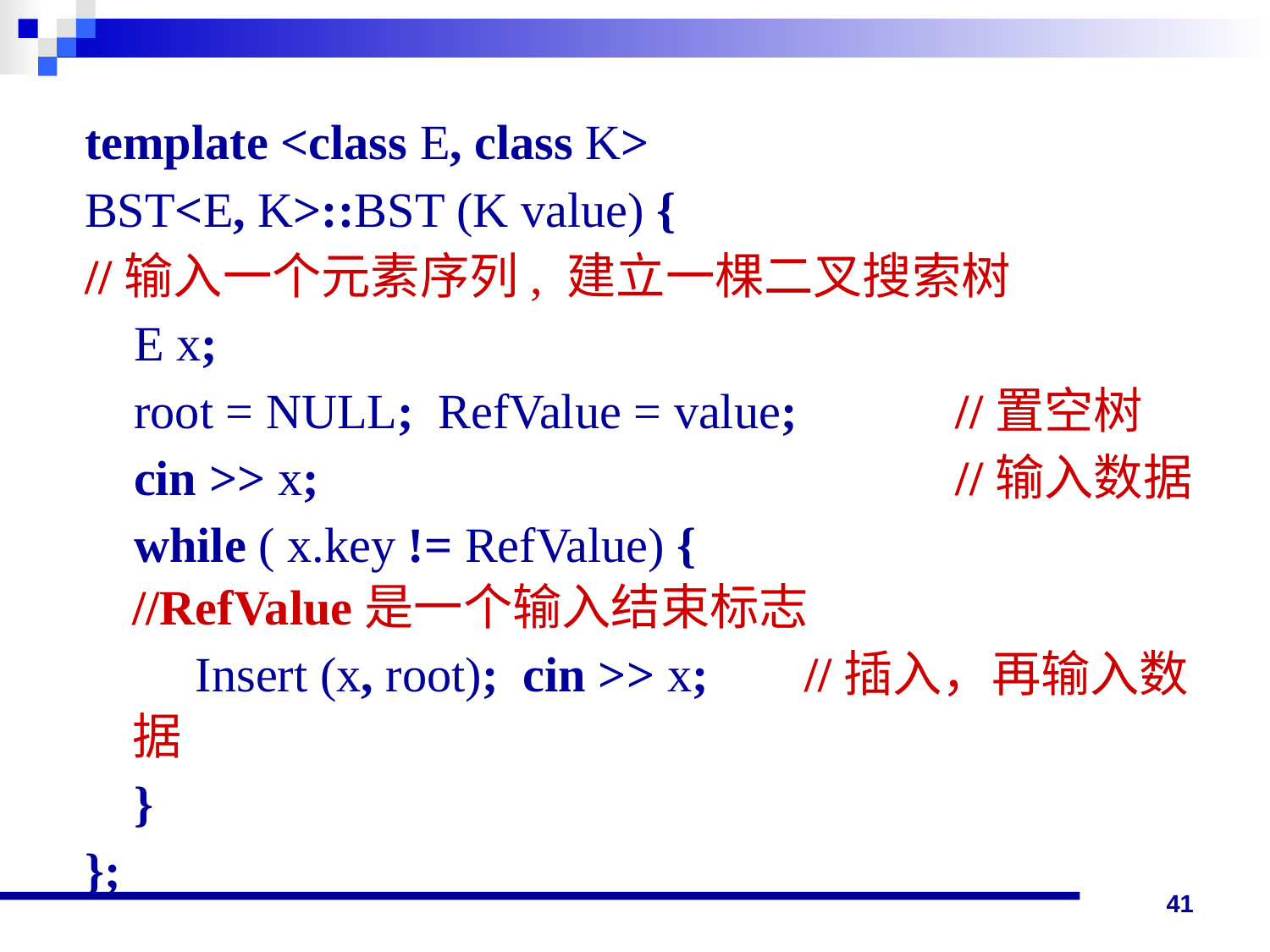

template <class E, class K>
BST<E, K>::BST (K value) {
//输入一个元素序列, 建立一棵二叉搜索树
    E x;
    root = NULL;  RefValue = value;	     //置空树
    cin >> x;					     //输入数据
    while ( x.key != RefValue) {				//RefValue是一个输入结束标志
         Insert (x, root);  cin >> x;	   //插入，再输入数据
    }
};
41